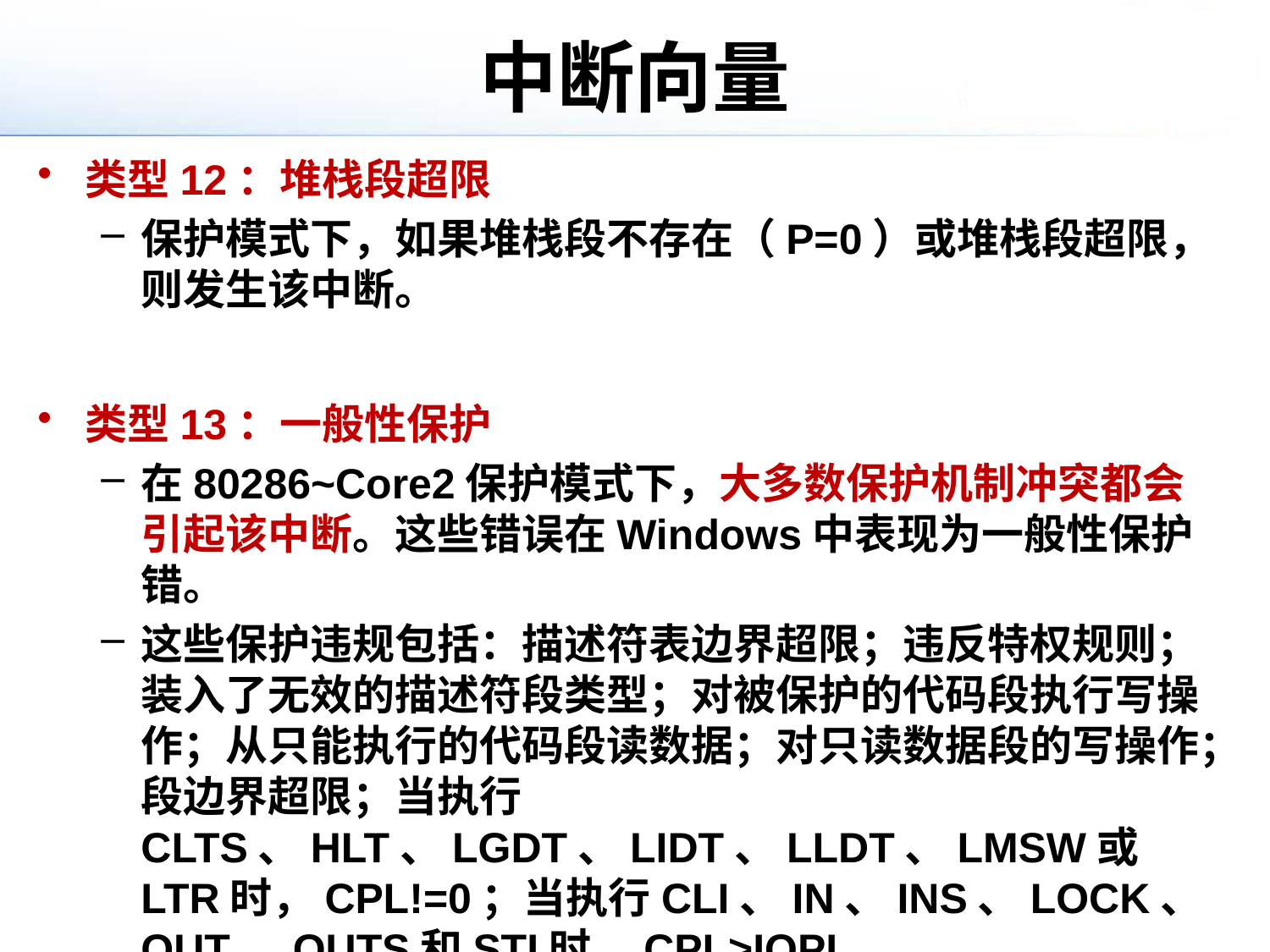

# 中断向量
类型12：堆栈段超限
保护模式下，如果堆栈段不存在（P=0）或堆栈段超限，则发生该中断。

类型13：一般性保护
在80286~Core2保护模式下，大多数保护机制冲突都会引起该中断。这些错误在Windows中表现为一般性保护错。
这些保护违规包括：描述符表边界超限；违反特权规则；装入了无效的描述符段类型；对被保护的代码段执行写操作；从只能执行的代码段读数据；对只读数据段的写操作；段边界超限；当执行CLTS、HLT、LGDT、LIDT、LLDT、LMSW或LTR时，CPL!=0；当执行CLI、IN、INS、LOCK、OUT、OUTS和STI时，CPL>IOPL。